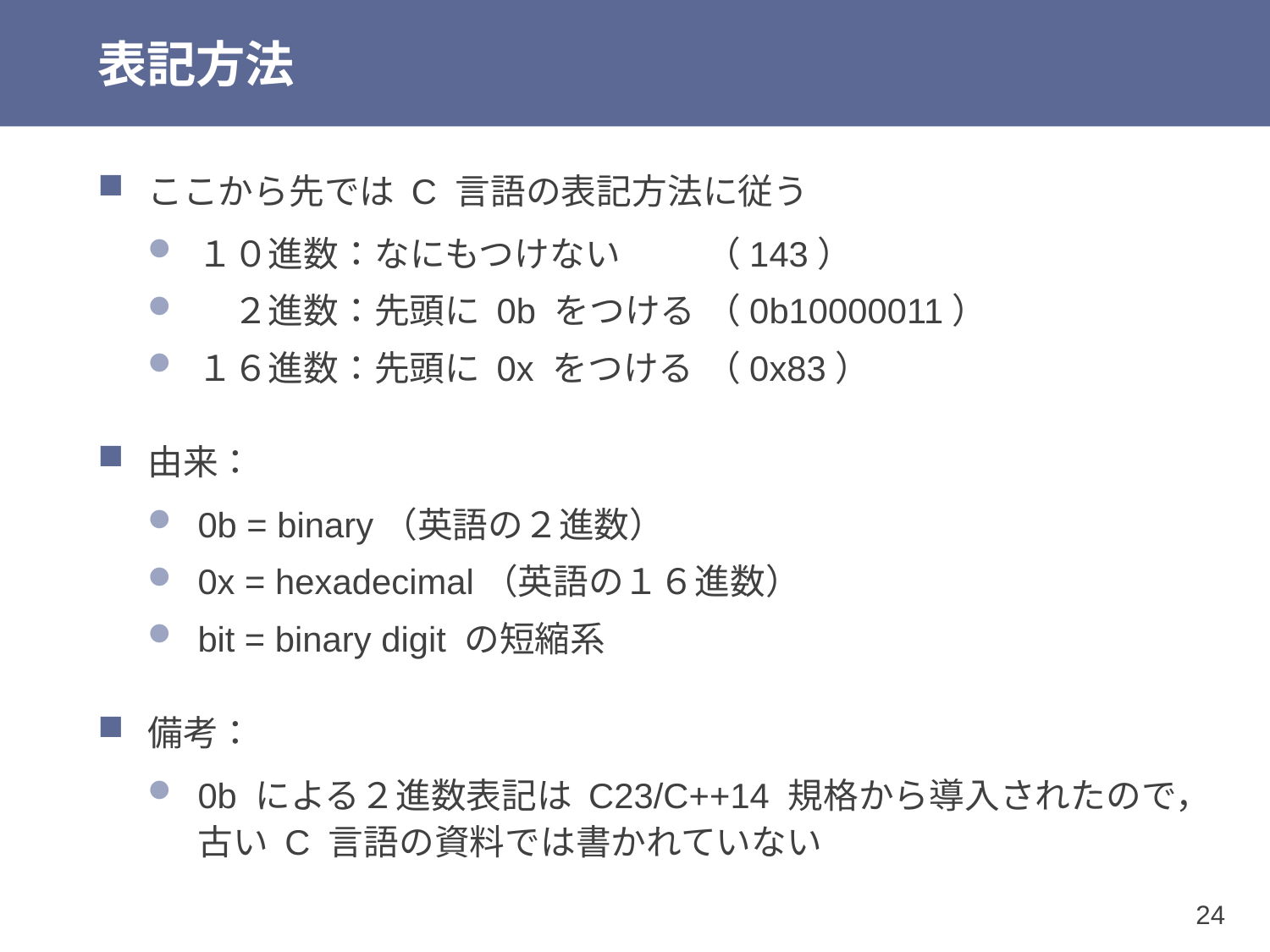

# 表記方法
ここから先では C 言語の表記方法に従う
１０進数：なにもつけない	（143）
　２進数：先頭に 0b をつける	（0b10000011）
１６進数：先頭に 0x をつける	（0x83）
由来：
0b = binary（英語の２進数）
0x = hexadecimal（英語の１６進数）
bit = binary digit の短縮系
備考：
0b による２進数表記は C23/C++14 規格から導入されたので，古い C 言語の資料では書かれていない